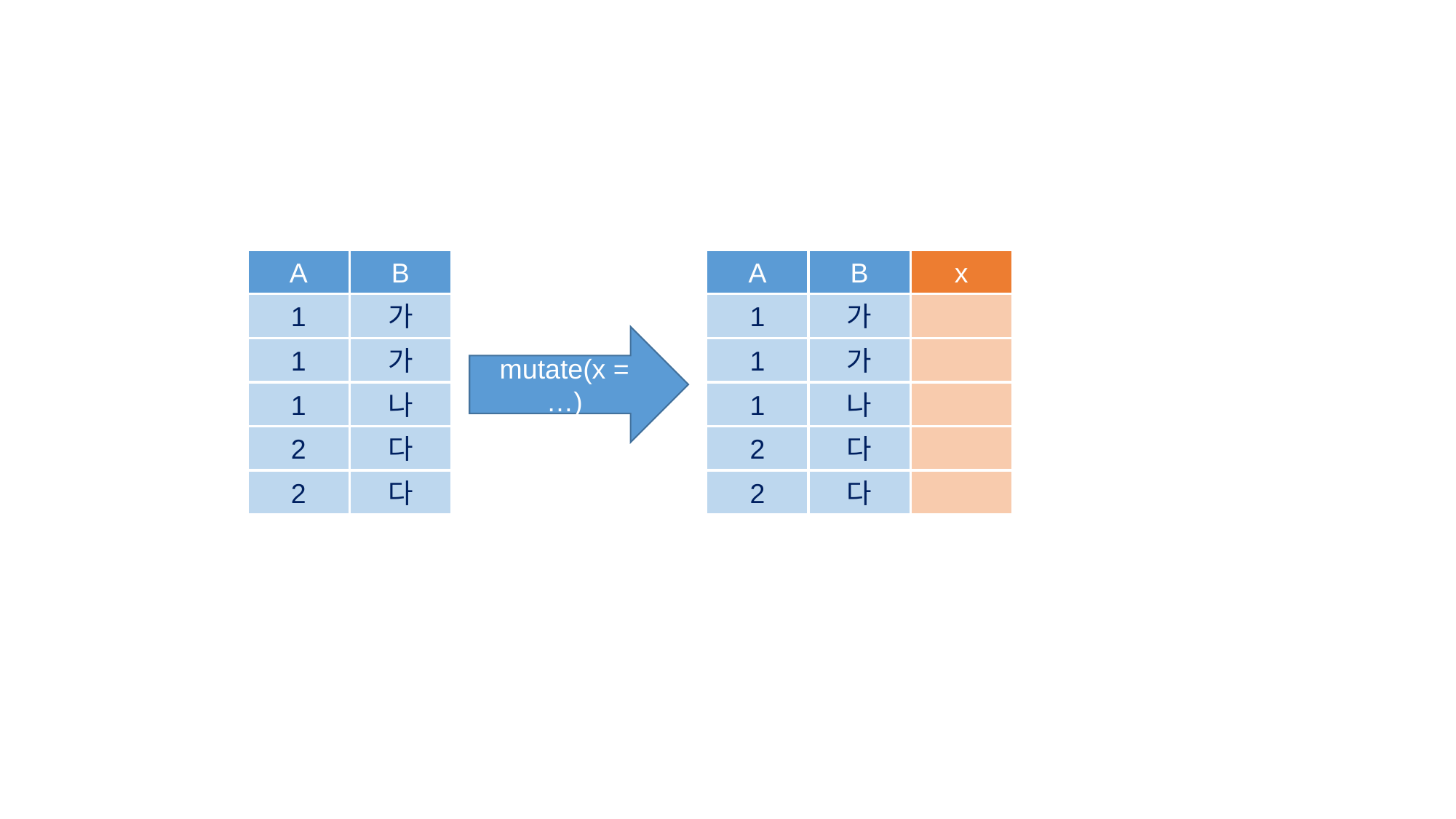

A
B
A
B
x
1
가
1
가

mutate(x = …)
1
가
1
가

1
나
1
나

2
다
2
다

2
다
2
다